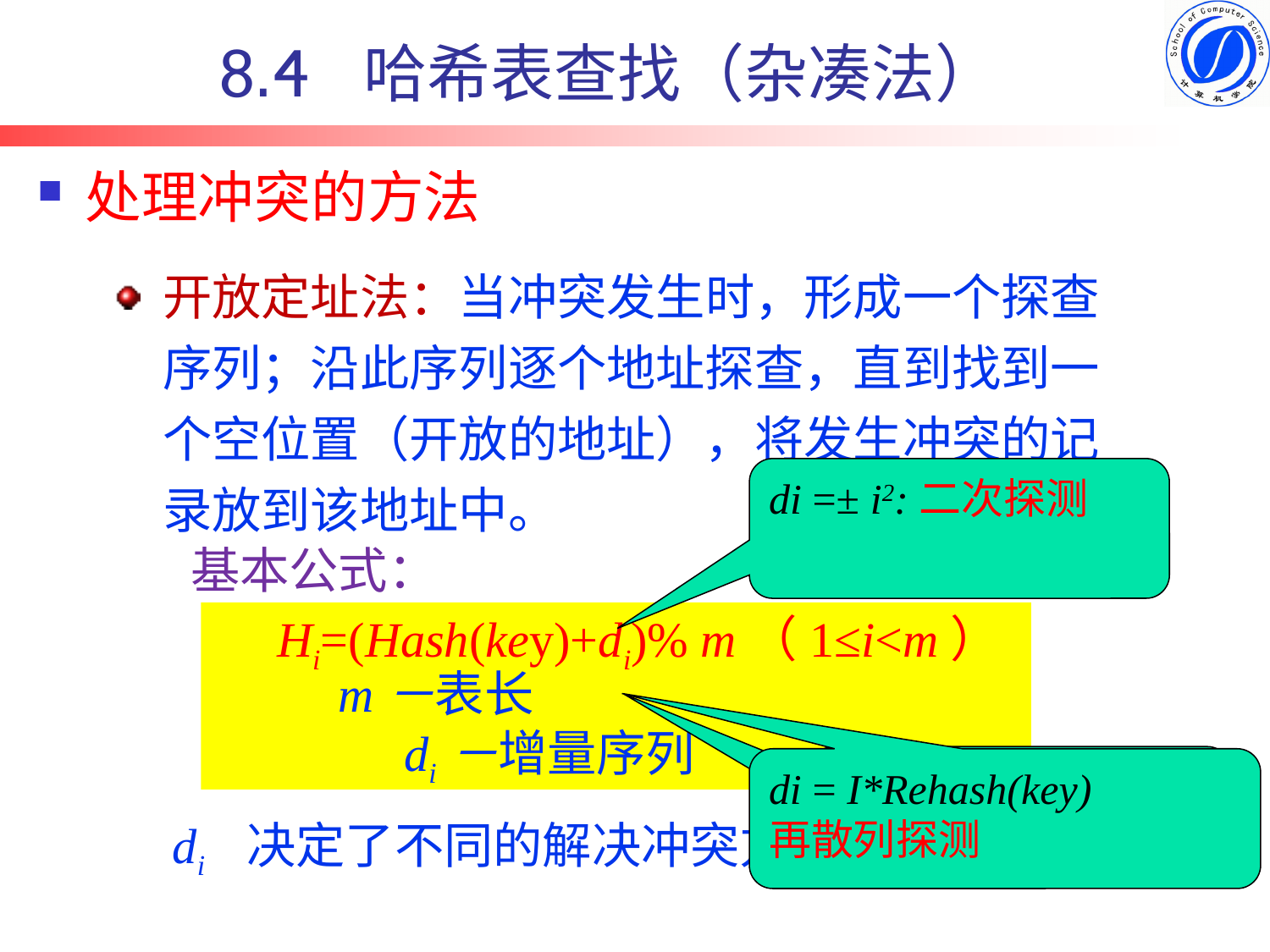

# 8.4  哈希表查找（杂凑法）
处理冲突的方法
开放定址法：当冲突发生时，形成一个探查序列；沿此序列逐个地址探查，直到找到一个空位置（开放的地址），将发生冲突的记录放到该地址中。
di =± i2:二次探测
基本公式：
Hi=(Hash(key)+di)% m（1≤i<m）
     m－表长
	di－增量序列
di = i:线性探测
di = I*Rehash(key)
再散列探测
di 决定了不同的解决冲突方案